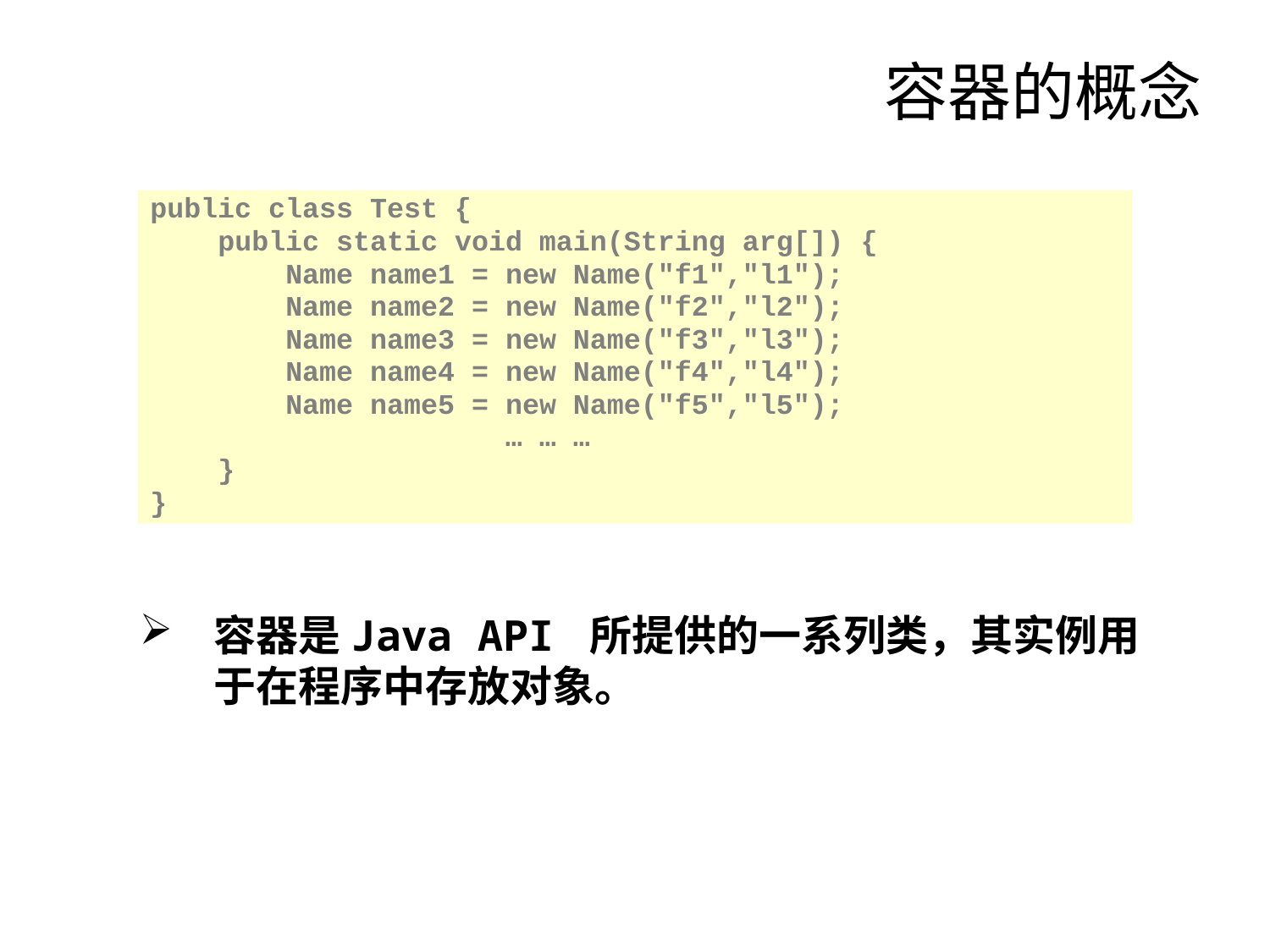

# 容器的概念
public class Test {
    public static void main(String arg[]) {
        Name name1 = new Name("f1","l1");
        Name name2 = new Name("f2","l2");
        Name name3 = new Name("f3","l3");
        Name name4 = new Name("f4","l4");
        Name name5 = new Name("f5","l5");
                     … … …
    }
}
容器是Java API 所提供的一系列类，其实例用于在程序中存放对象。